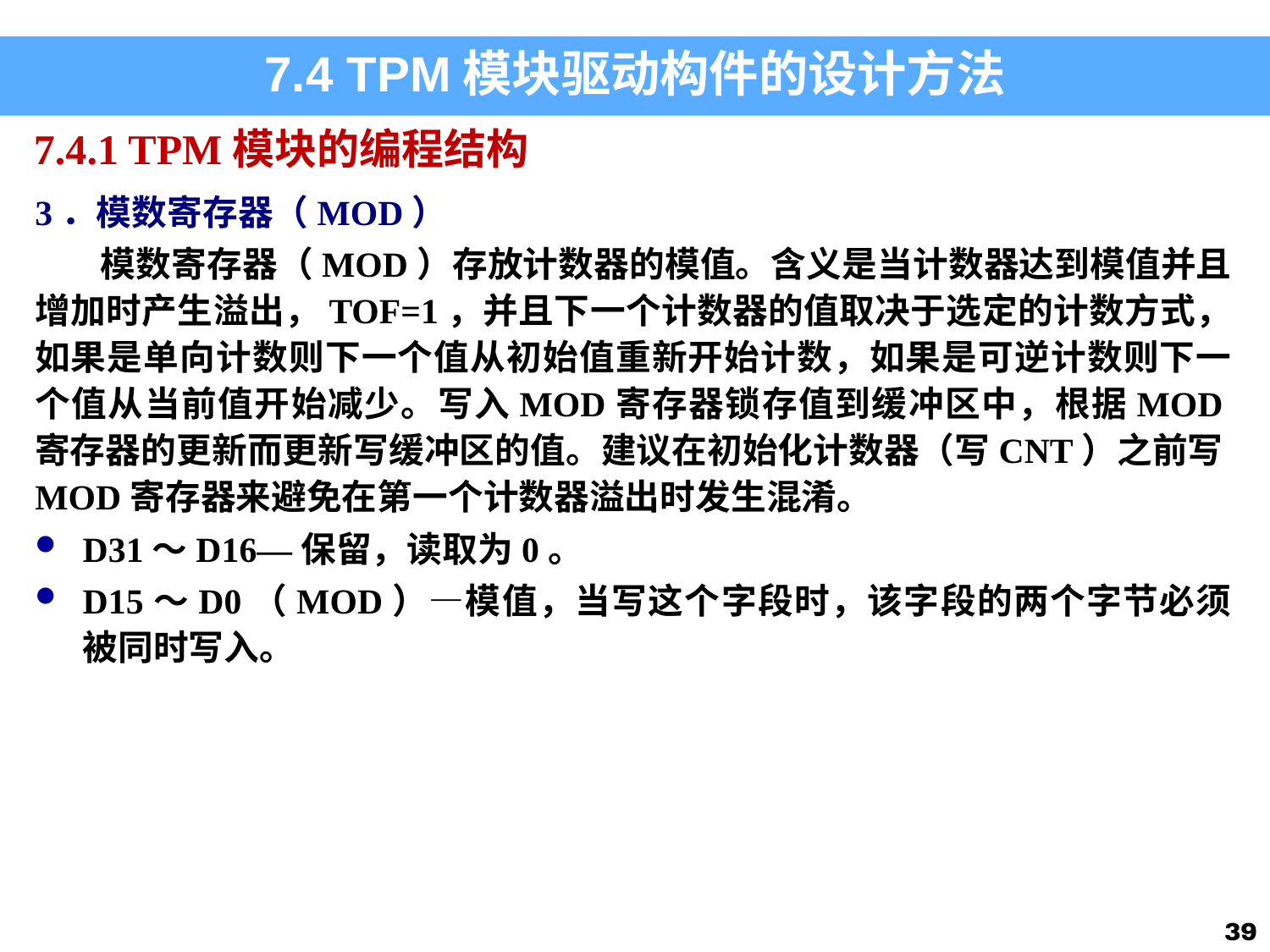

7.4 TPM模块驱动构件的设计方法
7.4.1 TPM模块的编程结构
3．模数寄存器（MOD）
       模数寄存器（MOD）存放计数器的模值。含义是当计数器达到模值并且增加时产生溢出，TOF=1，并且下一个计数器的值取决于选定的计数方式，如果是单向计数则下一个值从初始值重新开始计数，如果是可逆计数则下一个值从当前值开始减少。写入MOD寄存器锁存值到缓冲区中，根据MOD寄存器的更新而更新写缓冲区的值。建议在初始化计数器（写CNT）之前写MOD寄存器来避免在第一个计数器溢出时发生混淆。
D31～D16—保留，读取为0。
D15～D0（MOD）—模值，当写这个字段时，该字段的两个字节必须被同时写入。

39